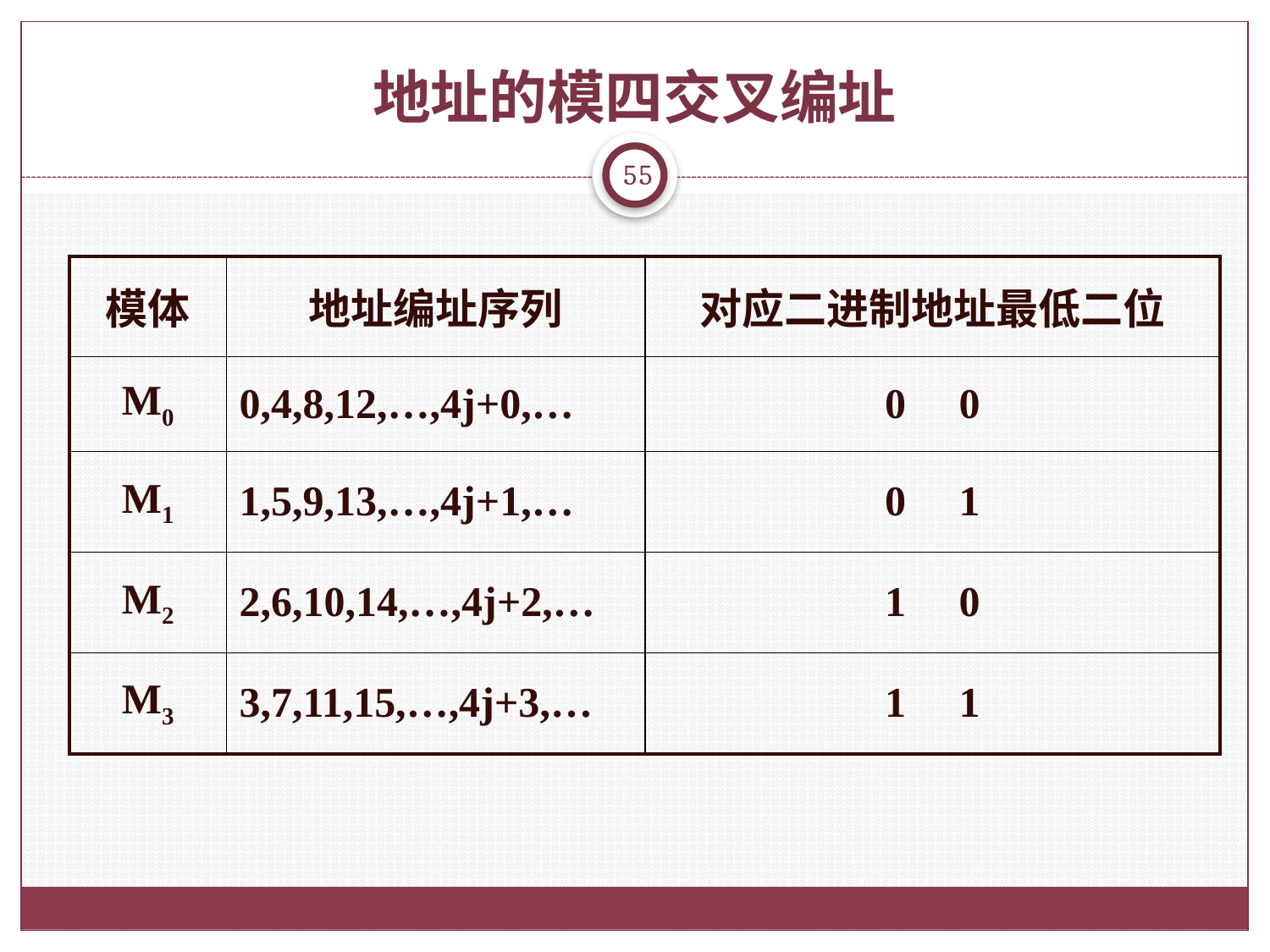

# 地址的模四交叉编址
55
| 模体 | 地址编址序列 | 对应二进制地址最低二位 |
| --- | --- | --- |
| M0 | 0,4,8,12,…,4j+0,… | 0 0 |
| M1 | 1,5,9,13,…,4j+1,… | 0 1 |
| M2 | 2,6,10,14,…,4j+2,… | 1 0 |
| M3 | 3,7,11,15,…,4j+3,… | 1 1 |